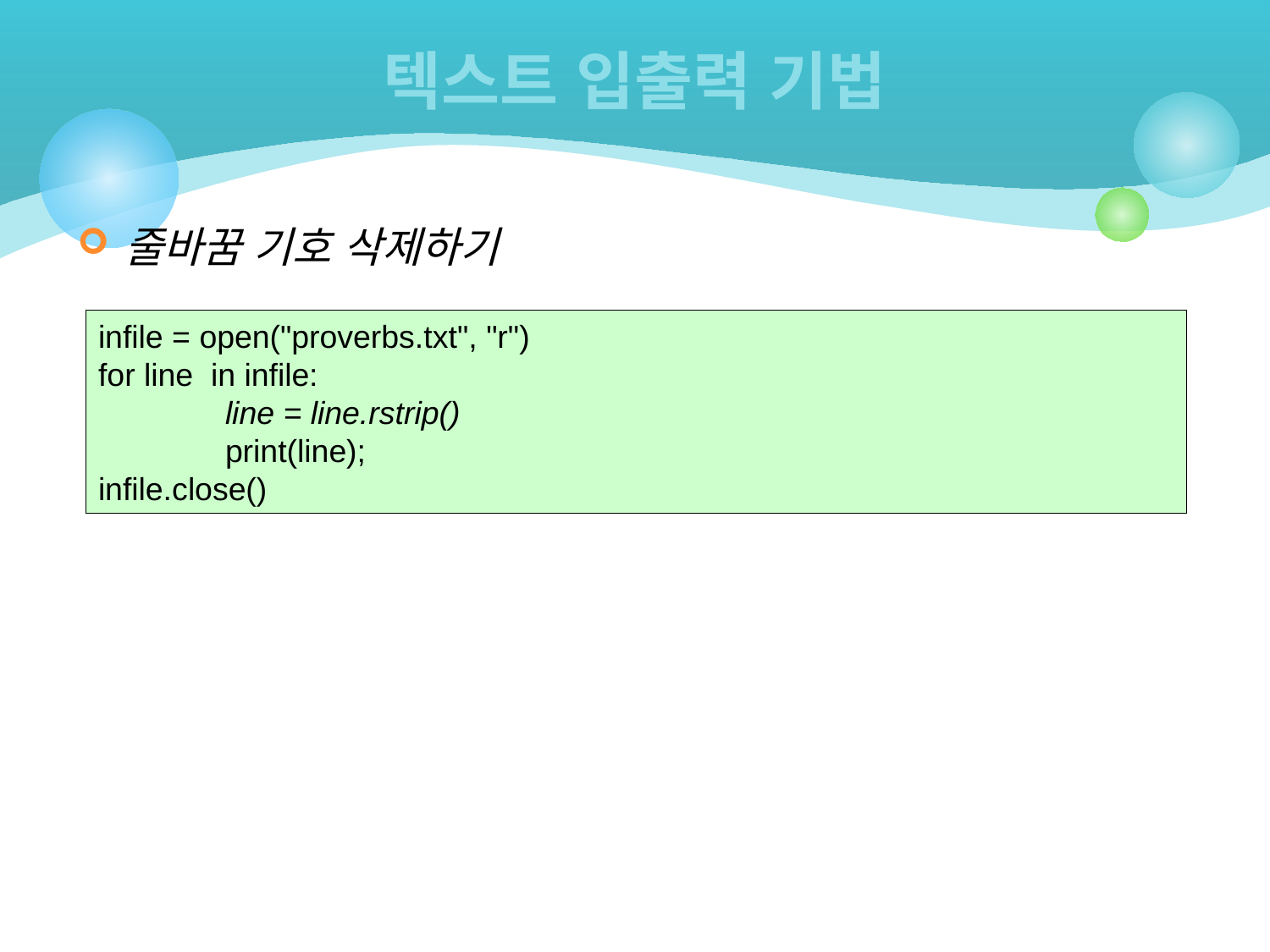

# 텍스트 입출력 기법
줄바꿈 기호 삭제하기
infile = open("proverbs.txt", "r")
for line  in infile:
	line = line.rstrip()
	print(line);
infile.close()